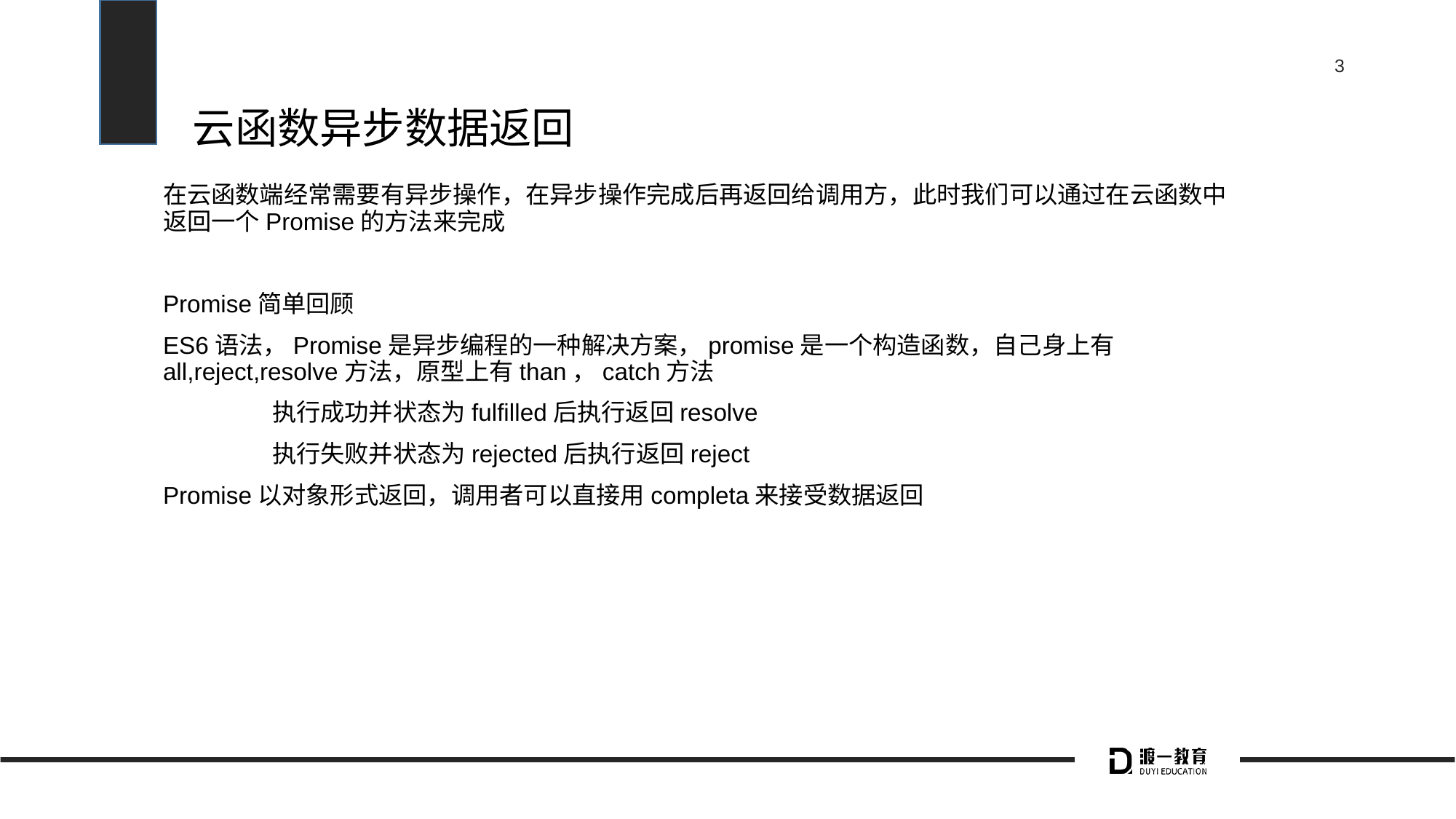

# 云函数异步数据返回
在云函数端经常需要有异步操作，在异步操作完成后再返回给调用方，此时我们可以通过在云函数中返回一个Promise的方法来完成

Promise简单回顾
ES6语法，Promise是异步编程的一种解决方案，promise是一个构造函数，自己身上有all,reject,resolve方法，原型上有than，catch方法
	执行成功并状态为fulfilled后执行返回resolve
	执行失败并状态为rejected后执行返回reject
Promise以对象形式返回，调用者可以直接用completa来接受数据返回